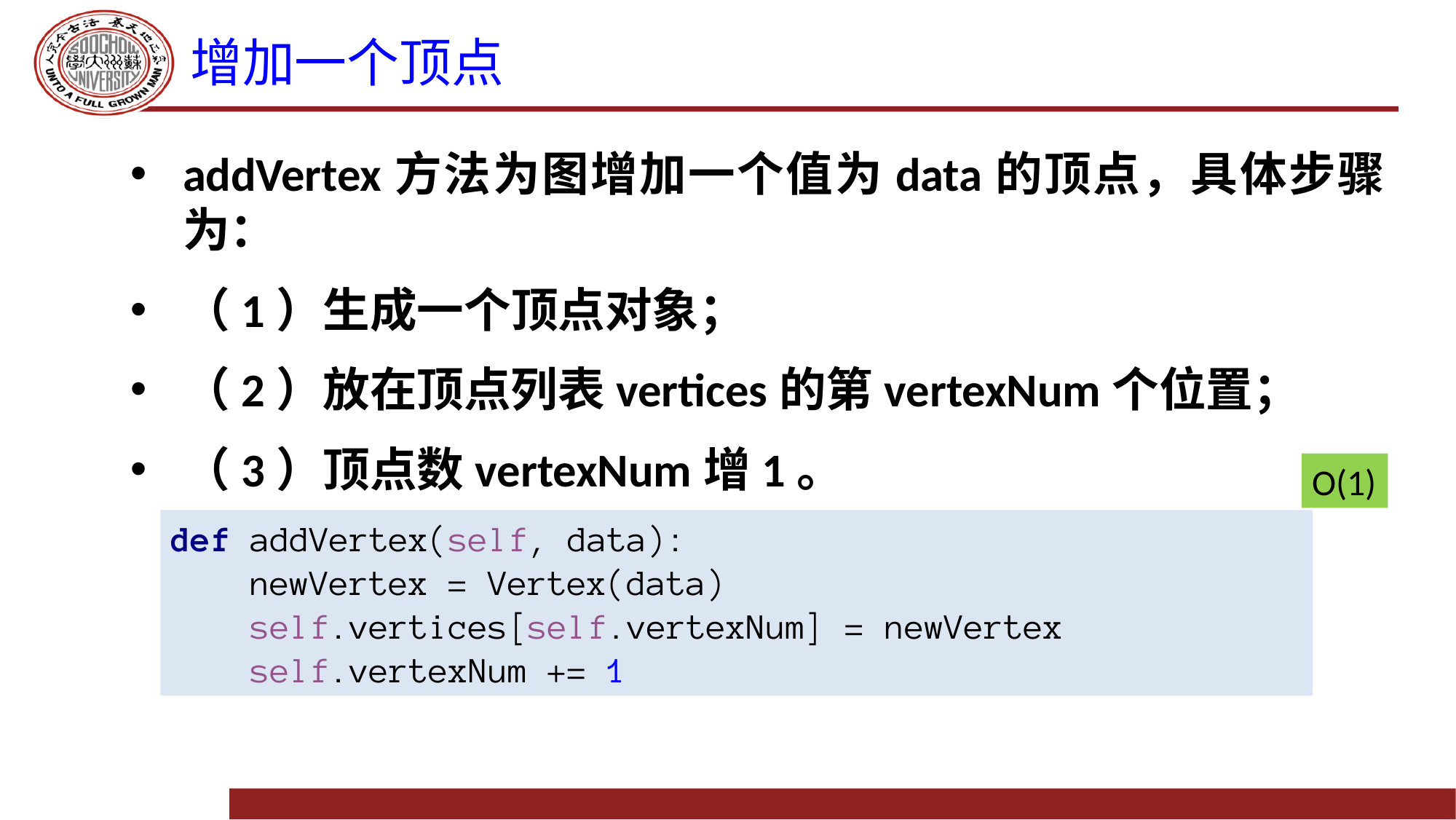

# 增加一个顶点
addVertex方法为图增加一个值为data的顶点，具体步骤为：
（1）生成一个顶点对象；
（2）放在顶点列表vertices的第vertexNum个位置；
（3）顶点数vertexNum增1。

O(1)
def addVertex(self, data):
    newVertex = Vertex(data)
    self.vertices[self.vertexNum] = newVertex
    self.vertexNum += 1